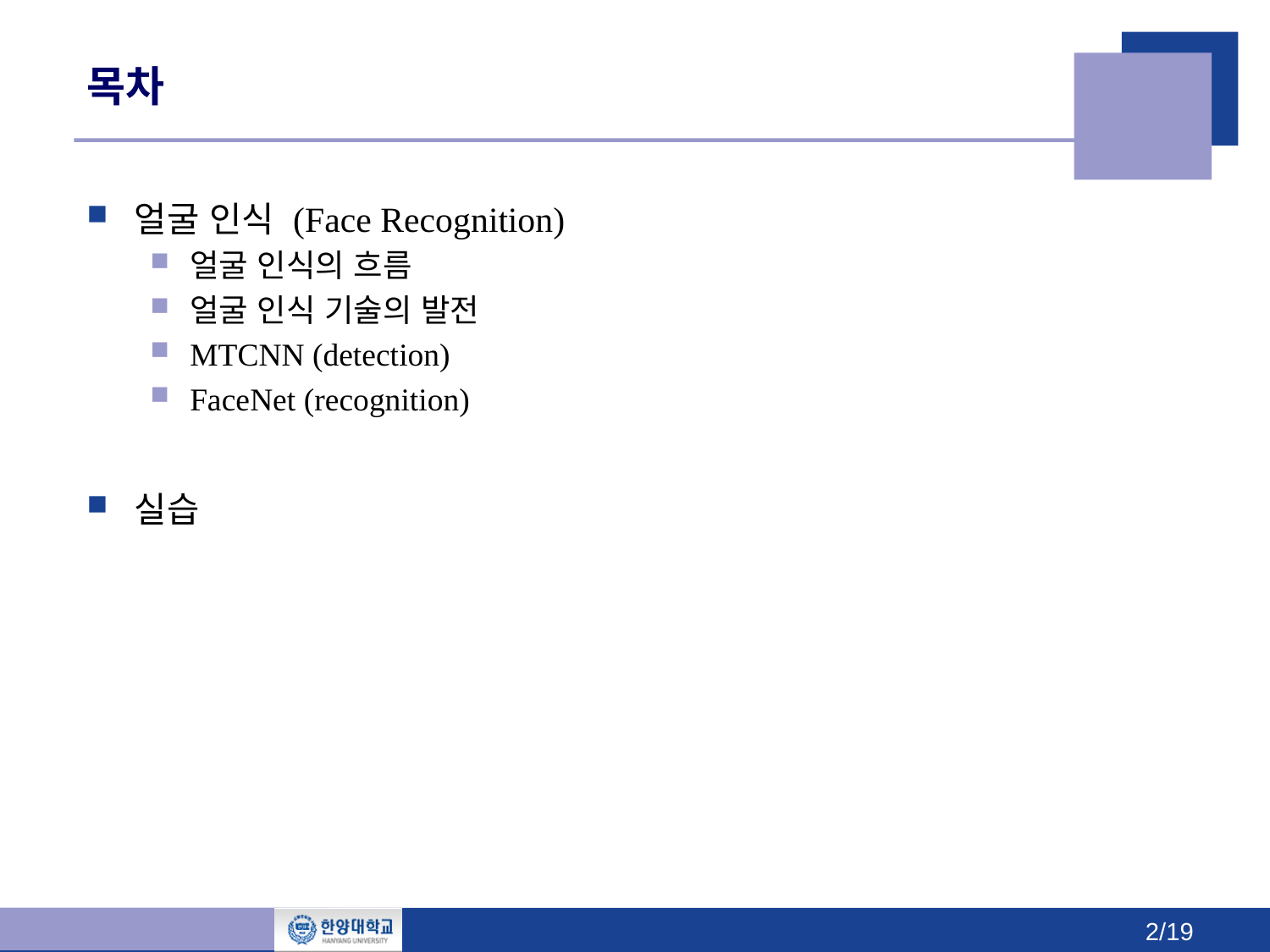

# 목차
얼굴 인식 (Face Recognition)
얼굴 인식의 흐름
얼굴 인식 기술의 발전
MTCNN (detection)
FaceNet (recognition)

실습
2/19